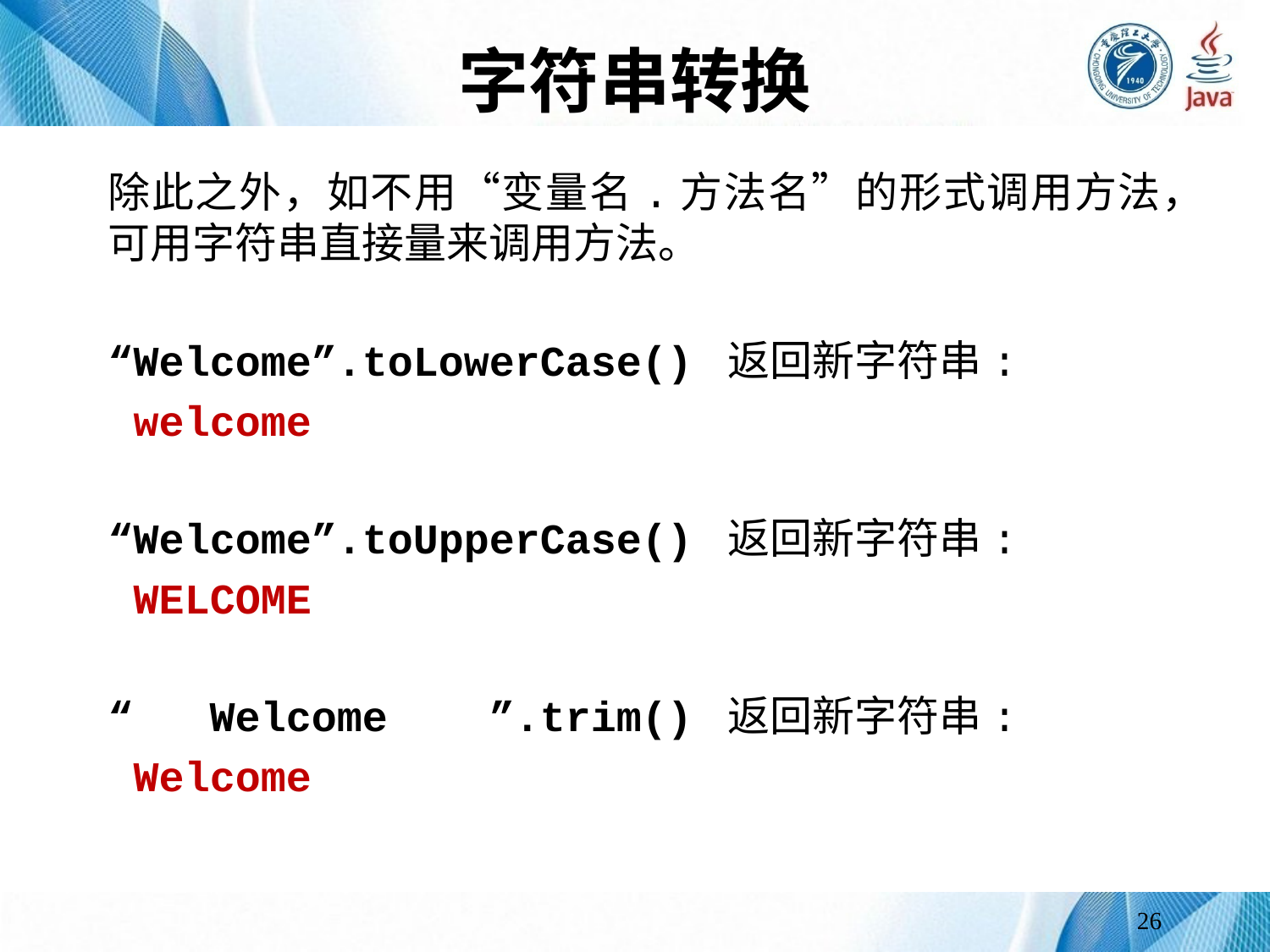

# 字符串转换
除此之外，如不用“变量名.方法名”的形式调用方法，可用字符串直接量来调用方法。

“Welcome”.toLowerCase() 返回新字符串:
 welcome

“Welcome”.toUpperCase() 返回新字符串:
 WELCOME

“   Welcome    ”.trim() 返回新字符串:
 Welcome
26